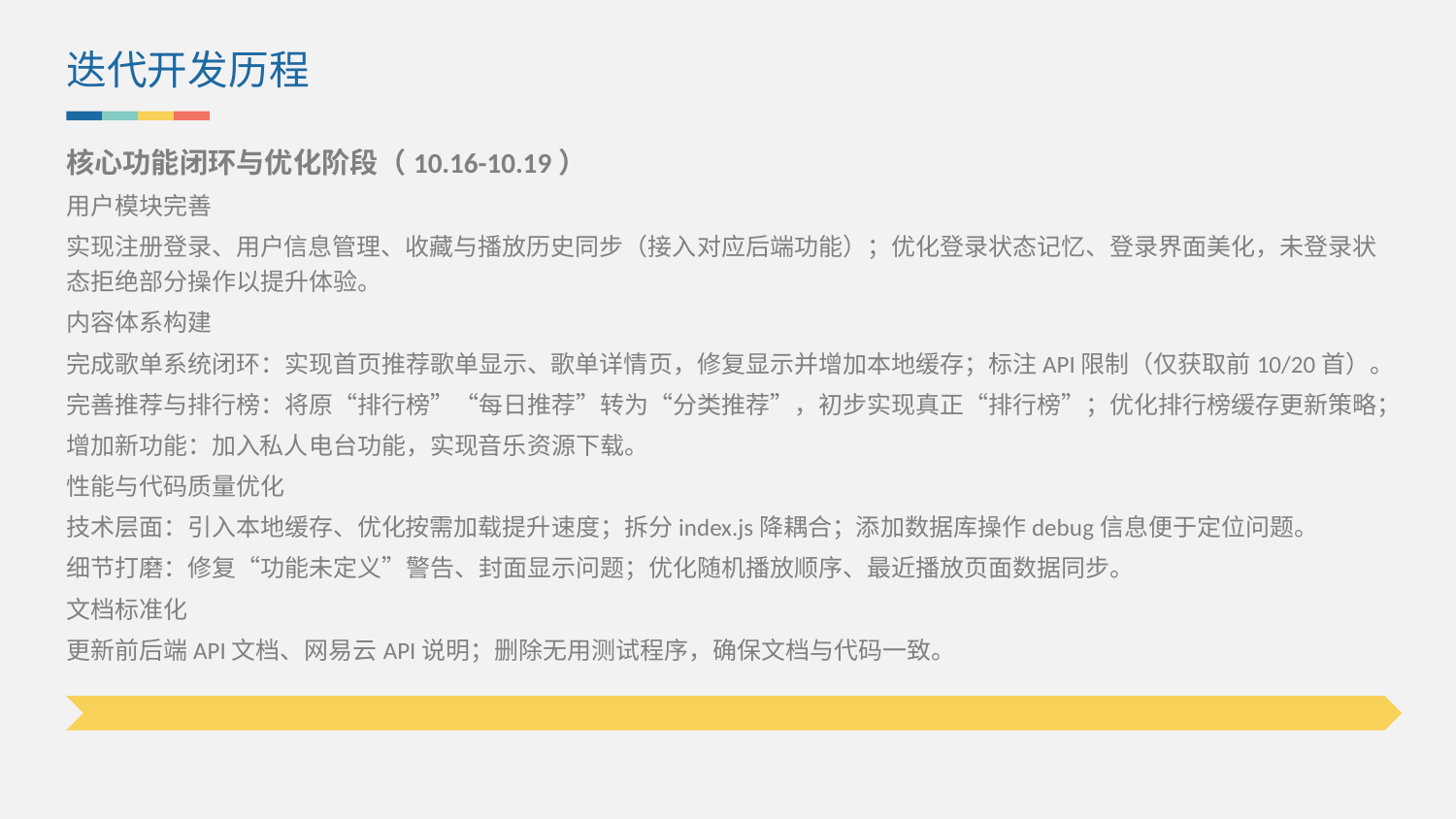

迭代开发历程

核心功能闭环与优化阶段（10.16-10.19）
用户模块完善
实现注册登录、用户信息管理、收藏与播放历史同步（接入对应后端功能）；优化登录状态记忆、登录界面美化，未登录状态拒绝部分操作以提升体验。
内容体系构建
完成歌单系统闭环：实现首页推荐歌单显示、歌单详情页，修复显示并增加本地缓存；标注API限制（仅获取前10/20首）。
完善推荐与排行榜：将原“排行榜”“每日推荐”转为“分类推荐”，初步实现真正“排行榜”；优化排行榜缓存更新策略；
增加新功能：加入私人电台功能，实现音乐资源下载。
性能与代码质量优化
技术层面：引入本地缓存、优化按需加载提升速度；拆分index.js降耦合；添加数据库操作debug信息便于定位问题。
细节打磨：修复“功能未定义”警告、封面显示问题；优化随机播放顺序、最近播放页面数据同步。
文档标准化
更新前后端API文档、网易云API说明；删除无用测试程序，确保文档与代码一致。